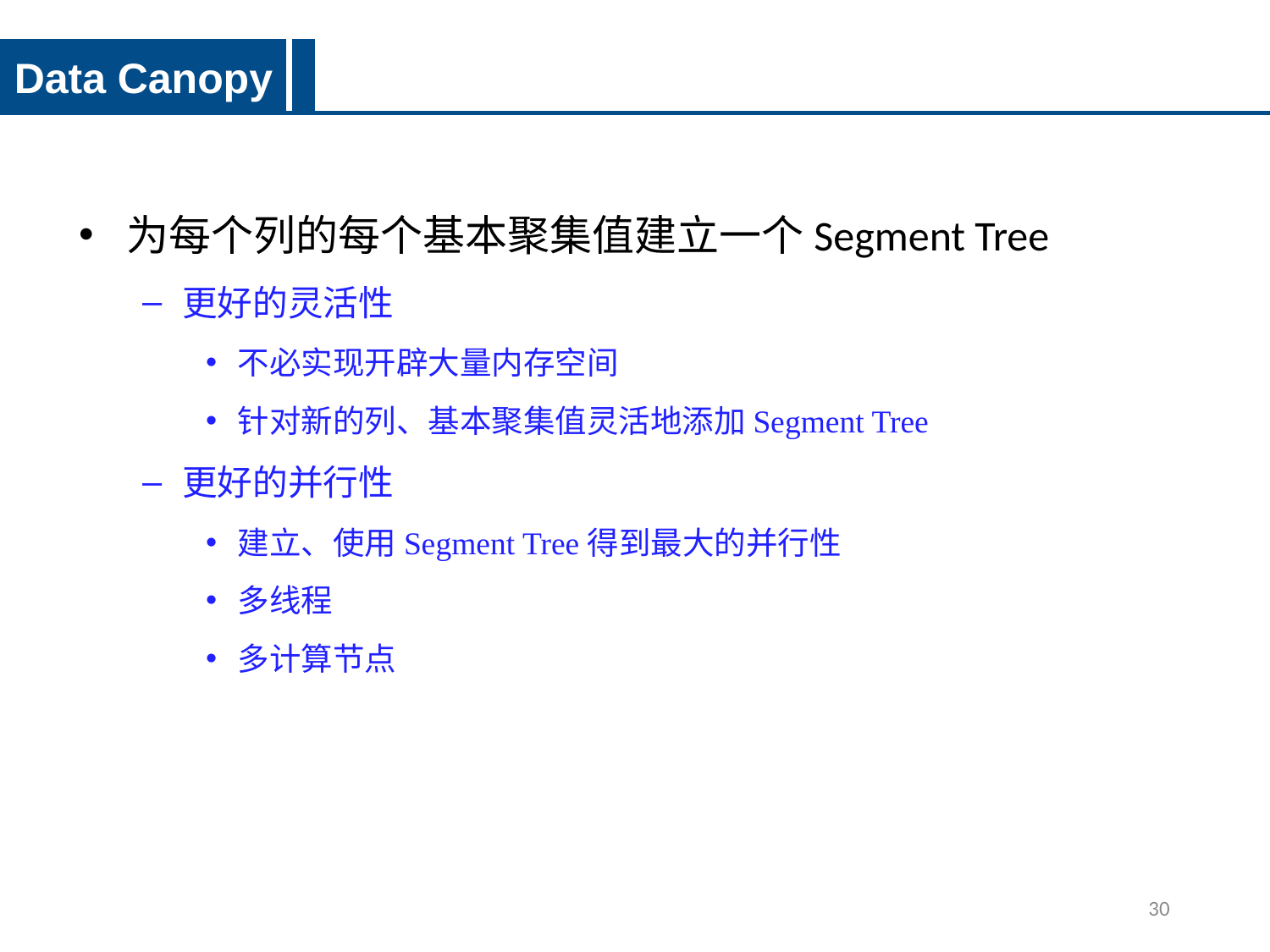

Data Canopy

为每个列的每个基本聚集值建立一个Segment Tree
更好的灵活性
不必实现开辟大量内存空间
针对新的列、基本聚集值灵活地添加Segment Tree
更好的并行性
建立、使用Segment Tree得到最大的并行性
多线程
多计算节点
30